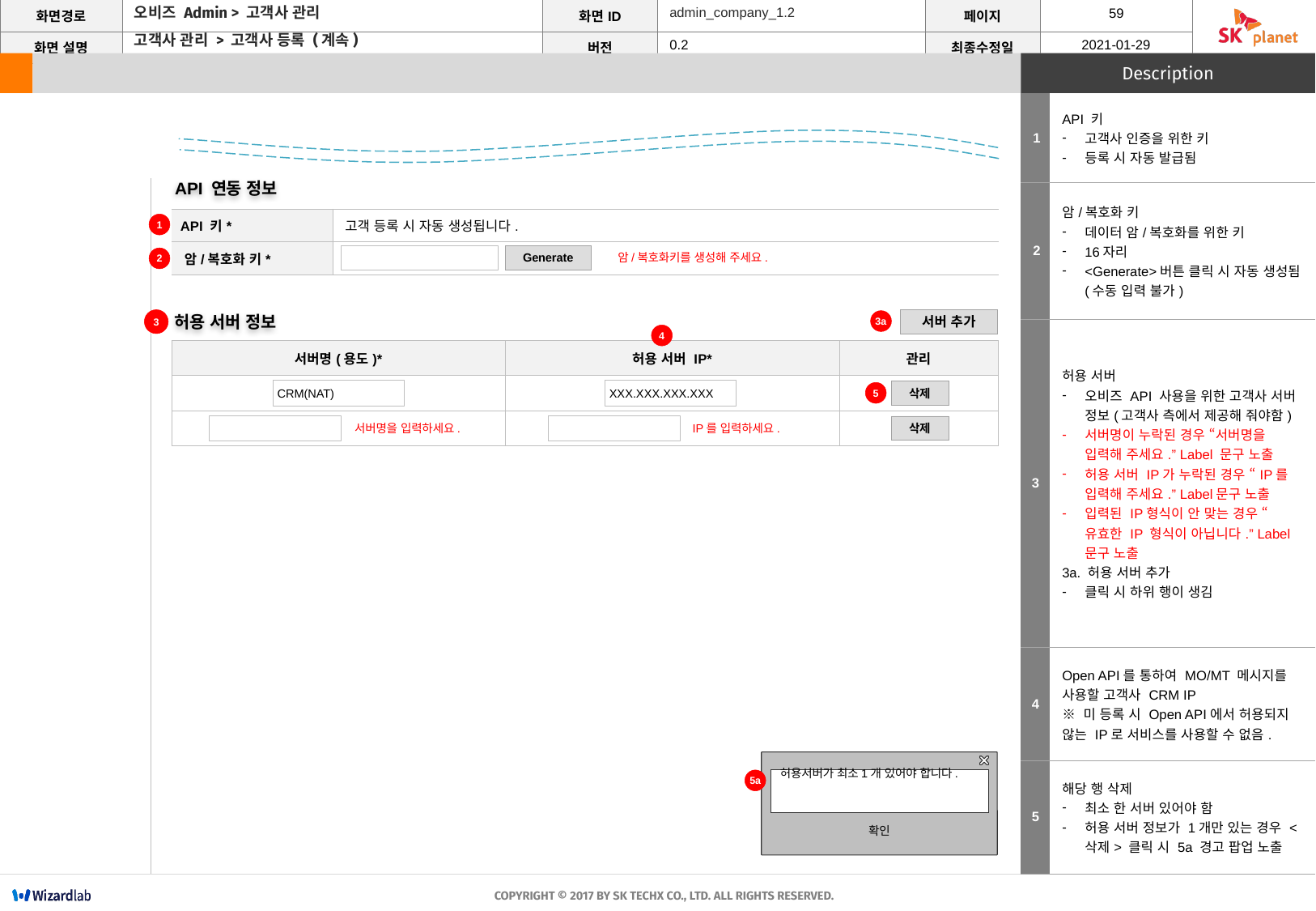

admin_company_1.2
오비즈 Admin > 고객사 관리
고객사 관리 > 고객사 등록 (계속)
| 1 | API 키 고객사 인증을 위한 키 등록 시 자동 발급됨 |
| --- | --- |
| 2 | 암/복호화 키 데이터 암/복호화를 위한 키 16자리 <Generate>버튼 클릭 시 자동 생성됨 (수동 입력 불가) |
| 3 | 허용 서버 오비즈 API 사용을 위한 고객사 서버 정보(고객사 측에서 제공해 줘야함) 서버명이 누락된 경우 “서버명을 입력해 주세요.” Label 문구 노출 허용 서버 IP가 누락된 경우 “IP를 입력해 주세요.” Label문구 노출 입력된 IP형식이 안 맞는 경우 “유효한 IP 형식이 아닙니다.” Label문구 노출 3a. 허용 서버 추가 클릭 시 하위 행이 생김 |
| 4 | Open API를 통하여 MO/MT 메시지를 사용할 고객사 CRM IP ※ 미 등록 시 Open API에서 허용되지 않는 IP로 서비스를 사용할 수 없음. |
| 5 | 해당 행 삭제 최소 한 서버 있어야 함 허용 서버 정보가 1개만 있는 경우 <삭제> 클릭 시 5a 경고 팝업 노출 |

API 연동 정보
| API 키\* | 고객 등록 시 자동 생성됩니다. |
| --- | --- |
| 암/복호화 키\* |  |
1
암/복호화키를 생성해 주세요.

Generate
2
허용 서버 정보
3
서버 추가
3a
4
| 서버명(용도)\* | 허용 서버 IP\* | 관리 |
| --- | --- | --- |
|  |  |  |
|  |  |  |
CRM(NAT)
XXX.XXX.XXX.XXX
삭제
5
서버명을 입력하세요.
IP를 입력하세요.

삭제

허용서버가 최소1개 있어야 합니다.
확인
5a